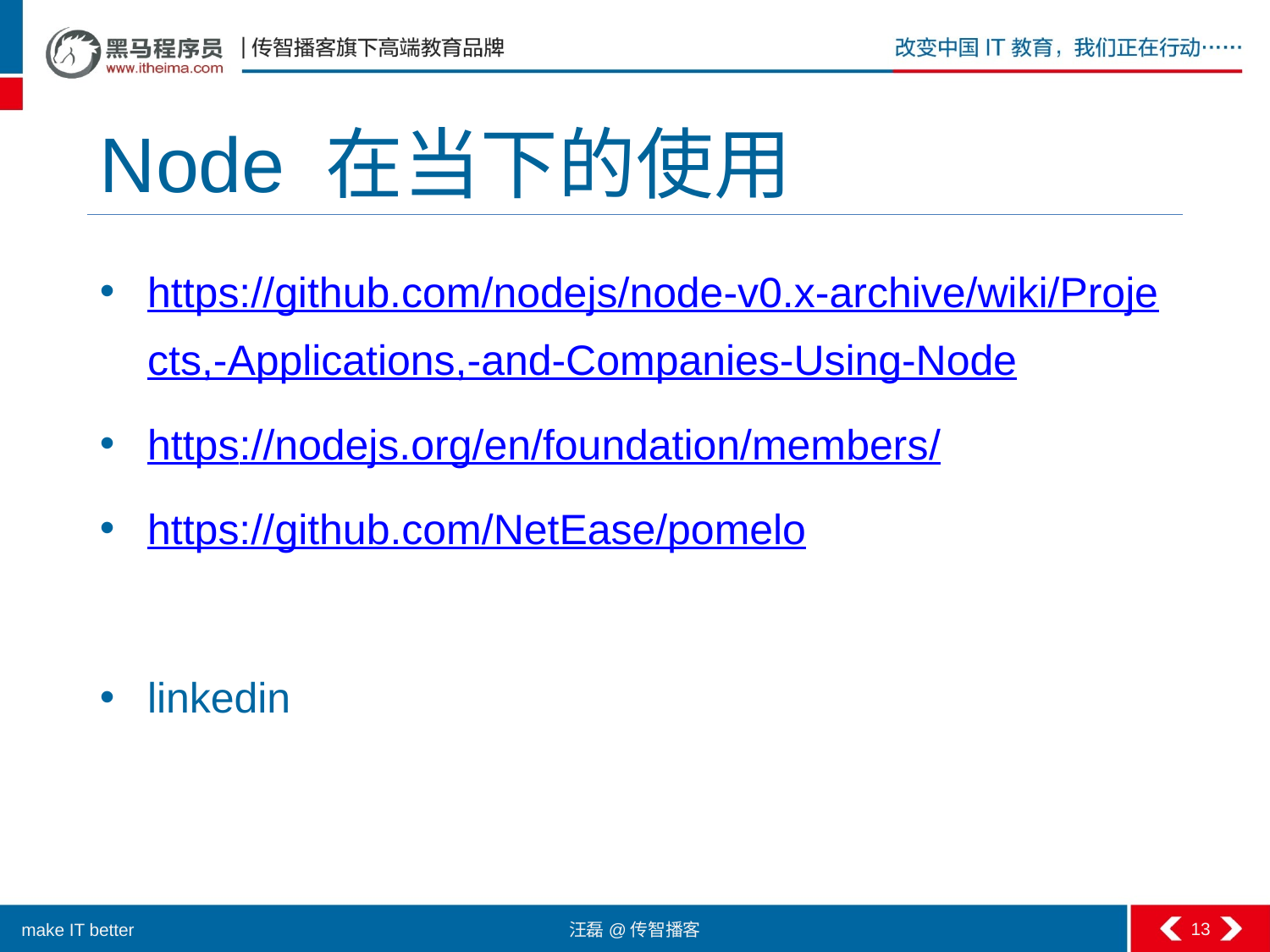

# Node 在当下的使用
https://github.com/nodejs/node-v0.x-archive/wiki/Projects,-Applications,-and-Companies-Using-Node
https://nodejs.org/en/foundation/members/
https://github.com/NetEase/pomelo

linkedin
13
汪磊@传智播客
make IT better